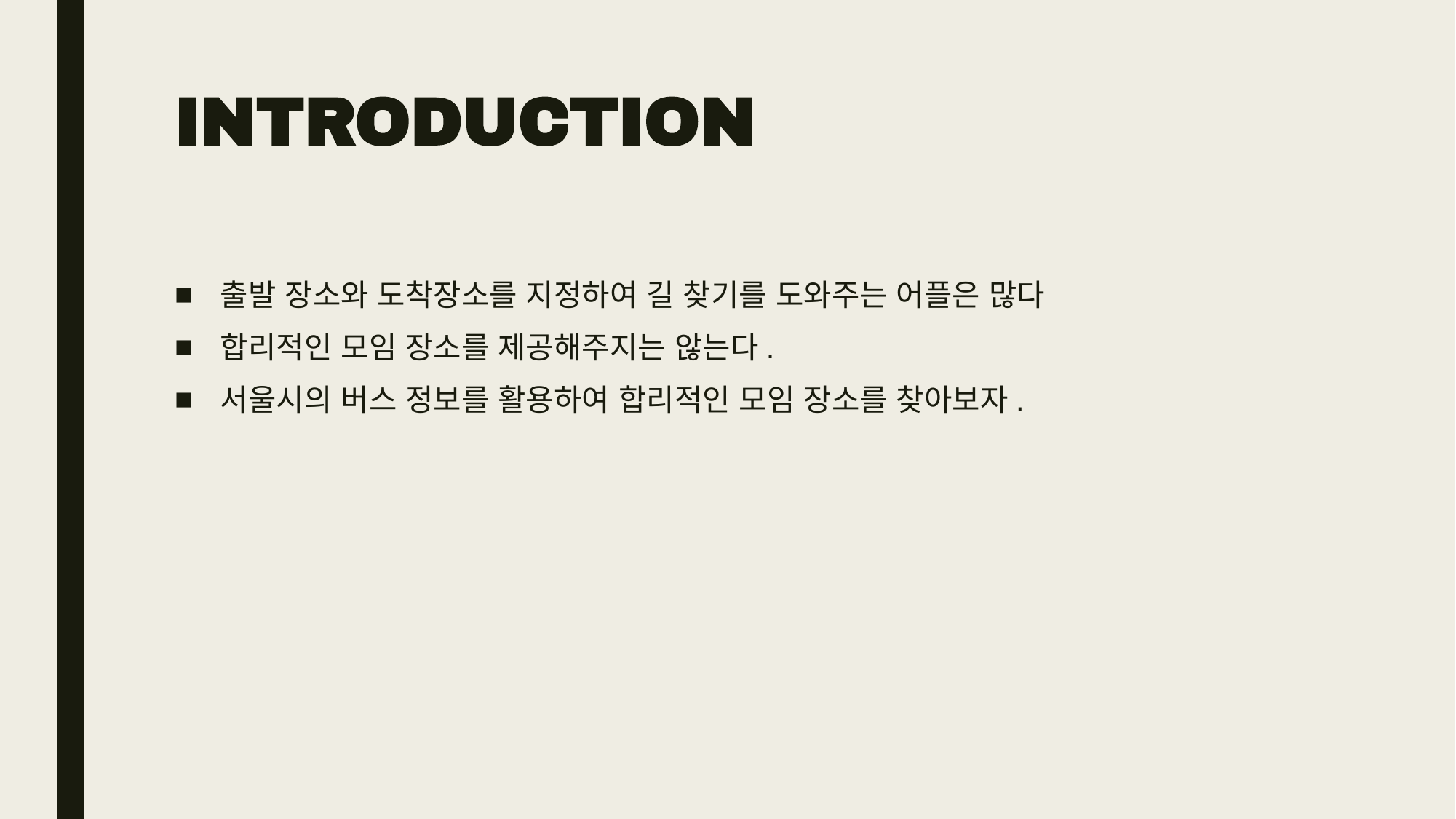

# INTRODUCTION
출발 장소와 도착장소를 지정하여 길 찾기를 도와주는 어플은 많다
합리적인 모임 장소를 제공해주지는 않는다.
서울시의 버스 정보를 활용하여 합리적인 모임 장소를 찾아보자.